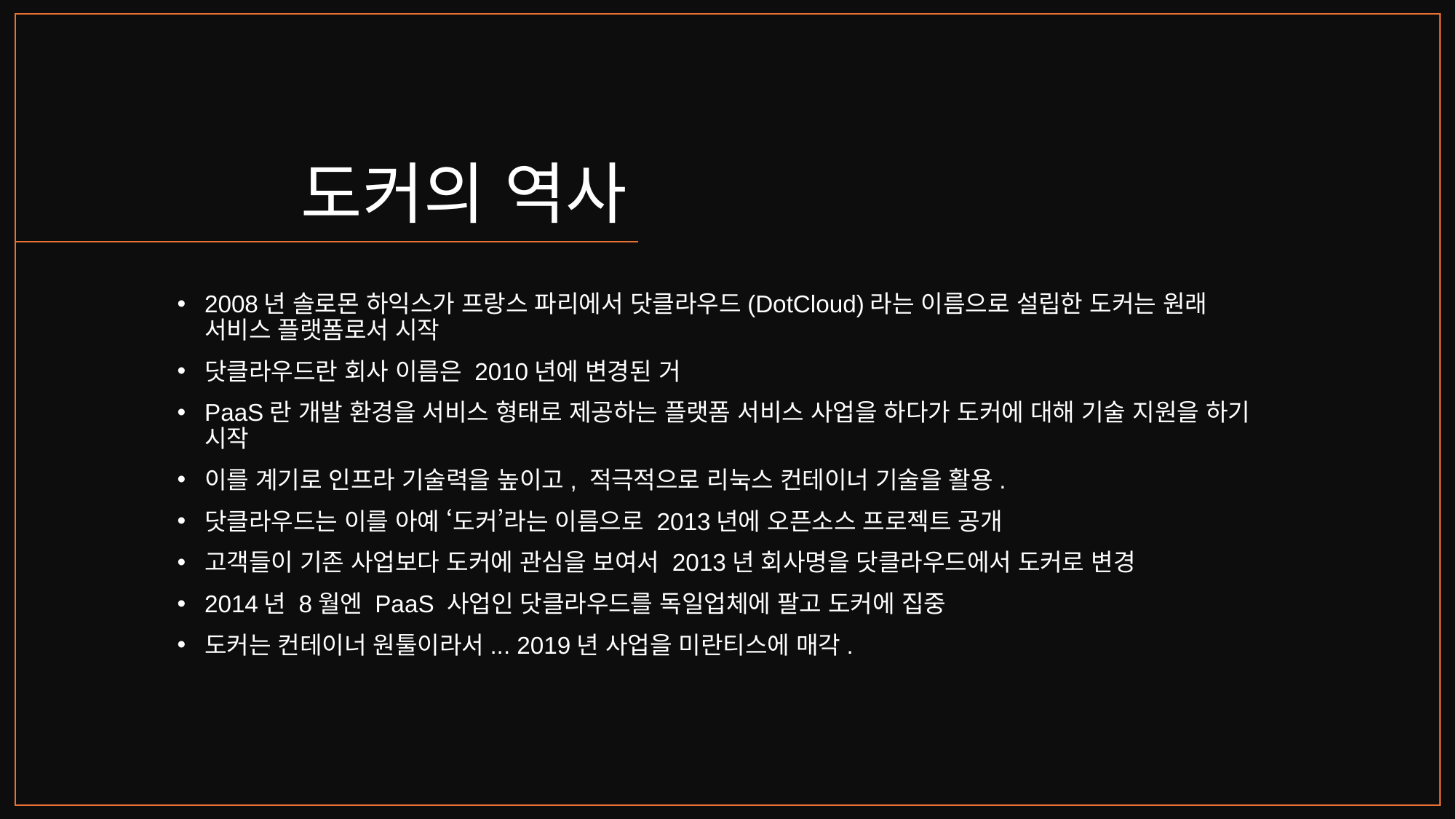

# 도커의 역사
2008년 솔로몬 하익스가 프랑스 파리에서 닷클라우드(DotCloud)라는 이름으로 설립한 도커는 원래 서비스 플랫폼로서 시작
닷클라우드란 회사 이름은 2010년에 변경된 거
PaaS란 개발 환경을 서비스 형태로 제공하는 플랫폼 서비스 사업을 하다가 도커에 대해 기술 지원을 하기 시작
이를 계기로 인프라 기술력을 높이고, 적극적으로 리눅스 컨테이너 기술을 활용.
닷클라우드는 이를 아예 ‘도커’라는 이름으로 2013년에 오픈소스 프로젝트 공개
고객들이 기존 사업보다 도커에 관심을 보여서 2013년 회사명을 닷클라우드에서 도커로 변경
2014년 8월엔 PaaS 사업인 닷클라우드를 독일업체에 팔고 도커에 집중
도커는 컨테이너 원툴이라서... 2019년 사업을 미란티스에 매각.